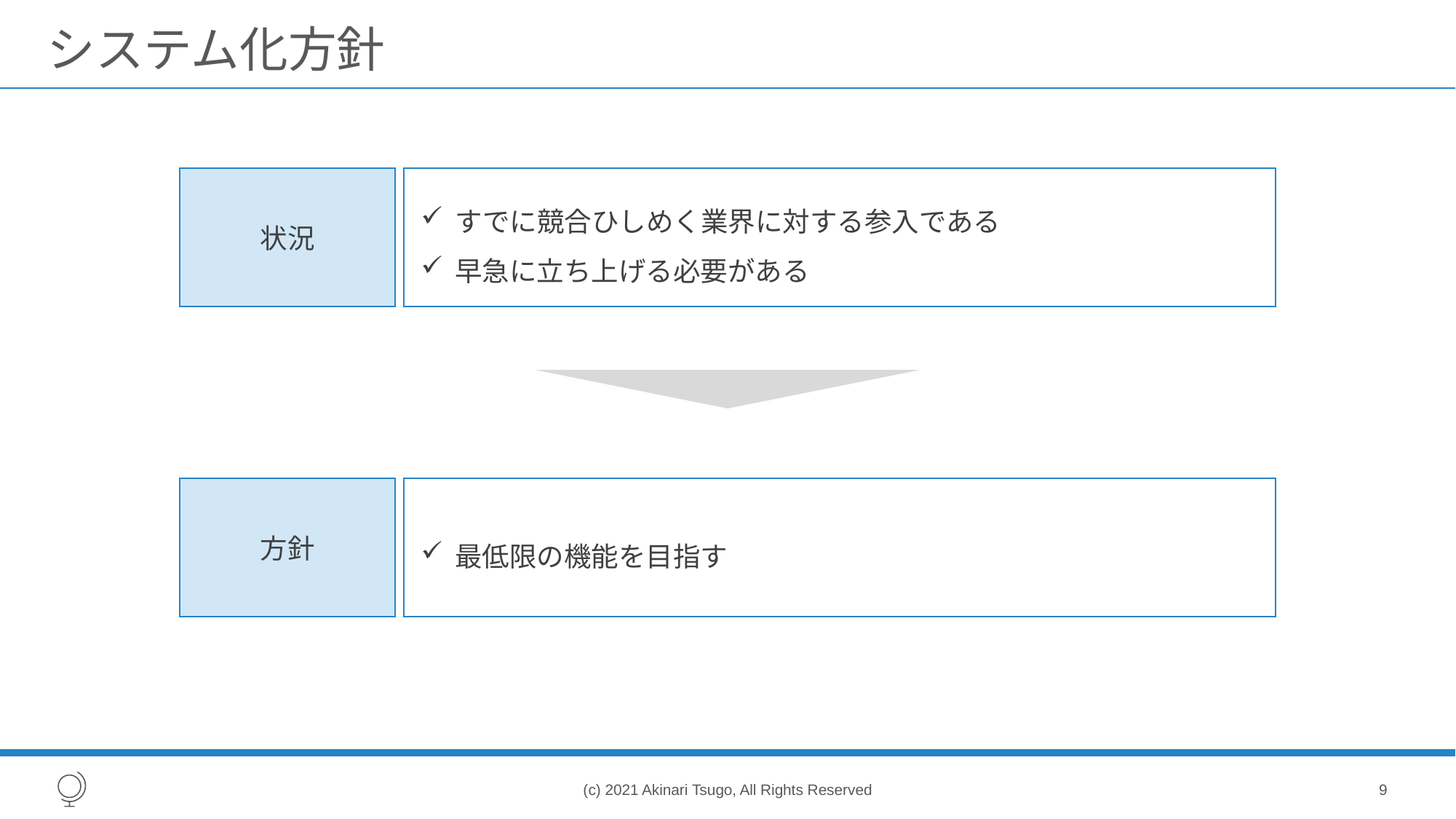

# システム化方針
状況
すでに競合ひしめく業界に対する参入である
早急に立ち上げる必要がある

方針
最低限の機能を目指す